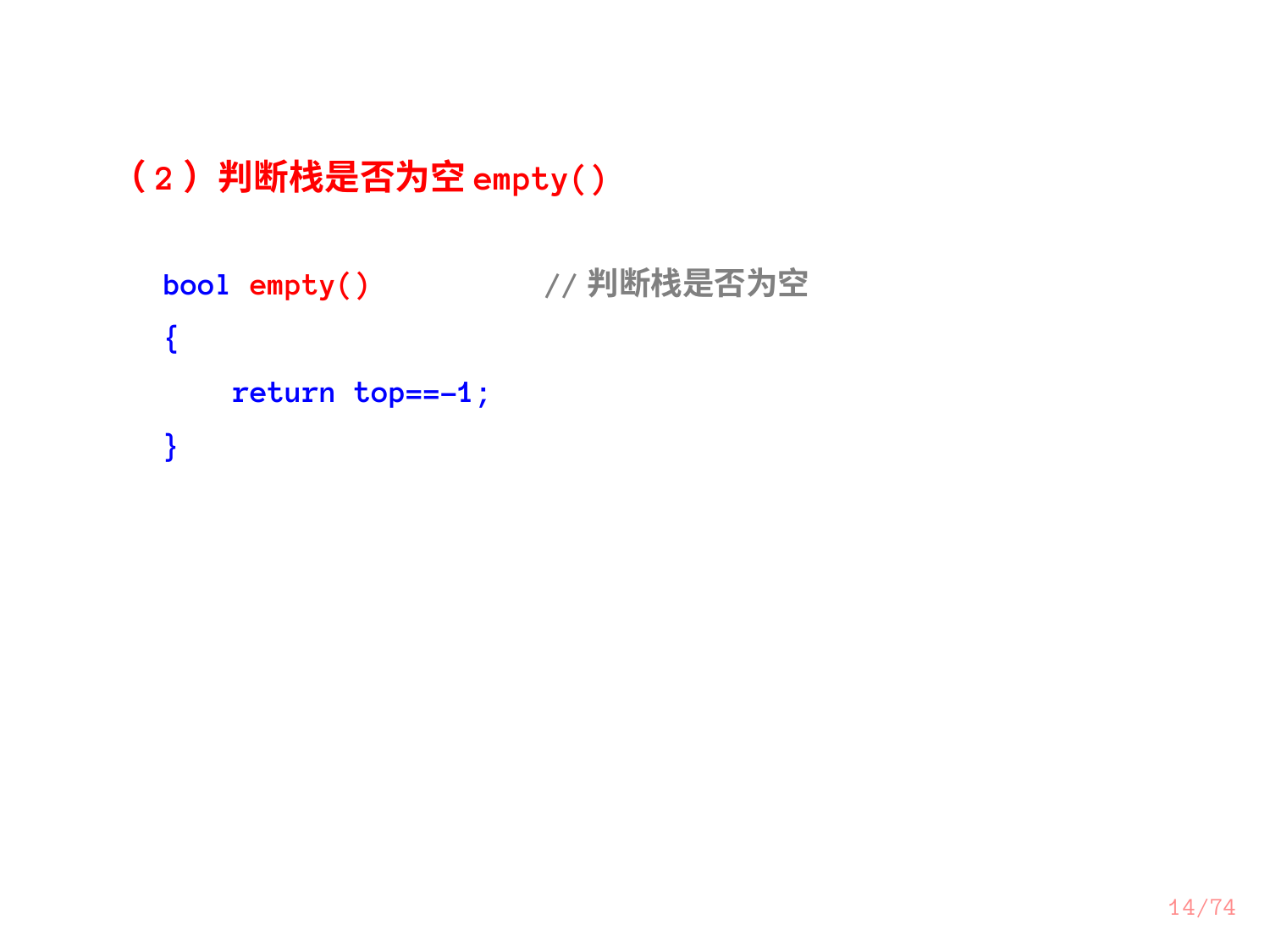

（2）判断栈是否为空empty()
bool empty()        	//判断栈是否为空
{
    return top==-1;
}
14/74